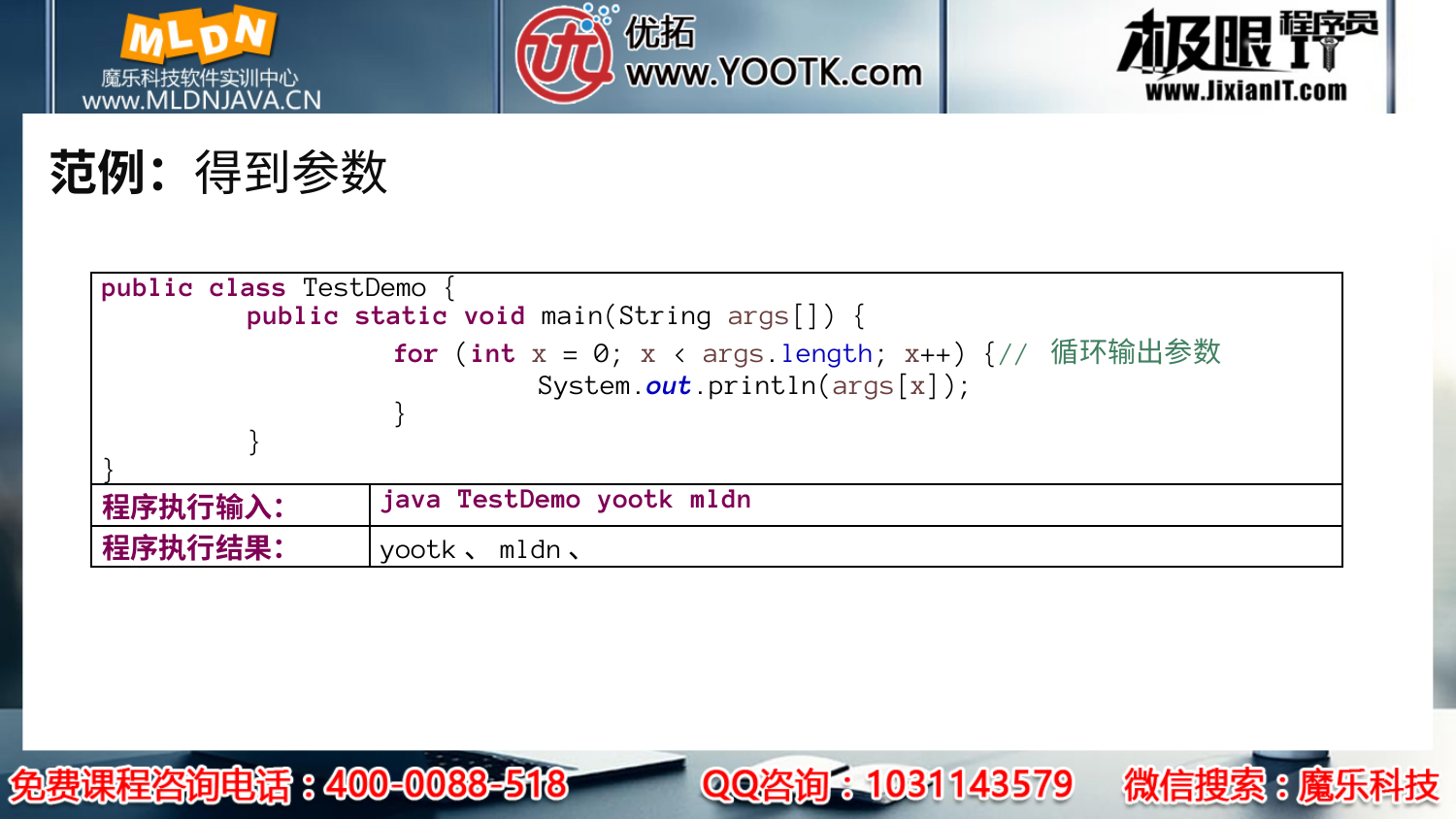

# 范例：得到参数
| public class TestDemo { public static void main(String args[]) { for (int x = 0; x < args.length; x++) {// 循环输出参数 System.out.println(args[x]); } } } |  |
| --- | --- |
| 程序执行输入： | java TestDemo yootk mldn |
| 程序执行结果： | yootk、mldn、 |